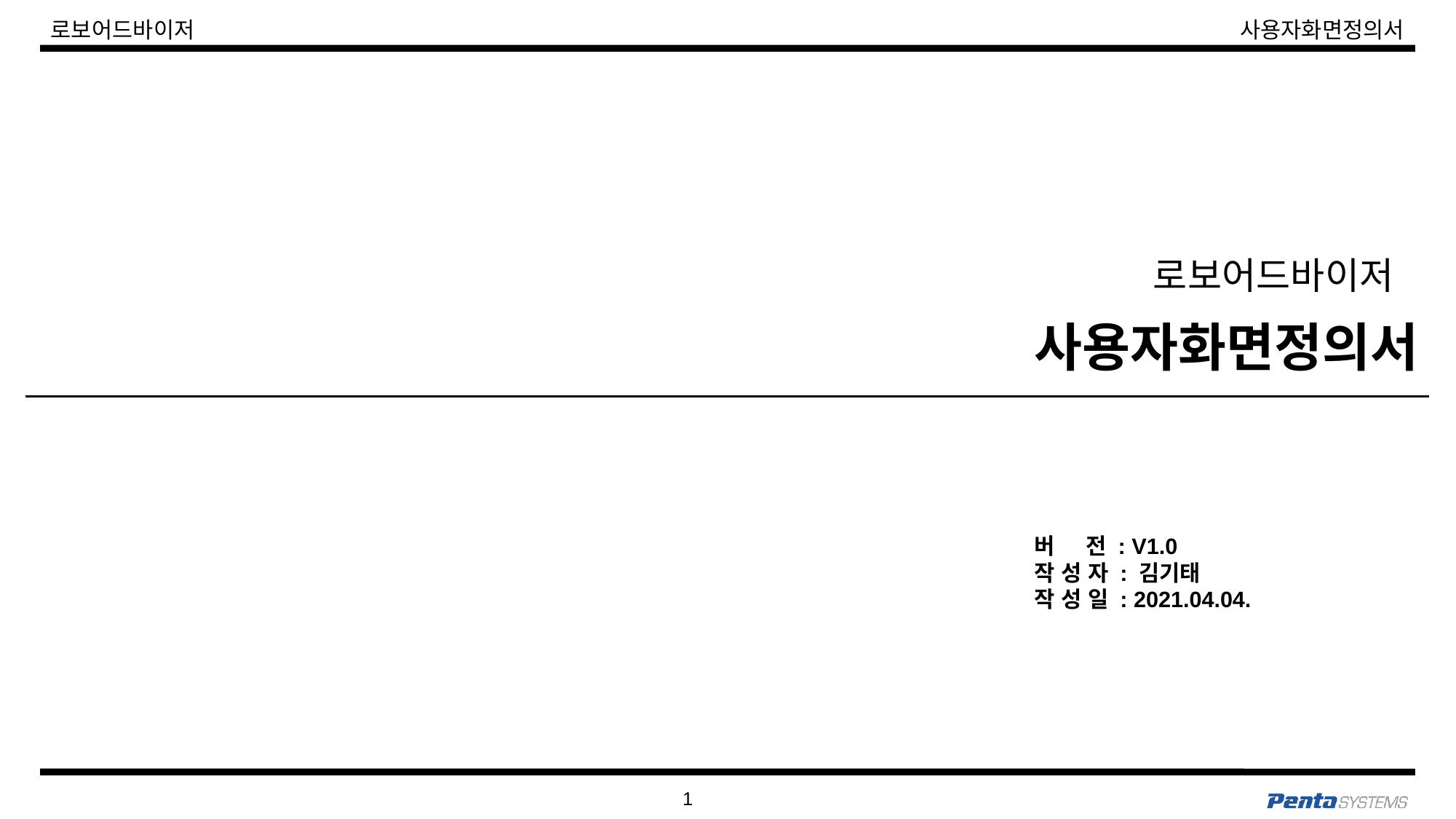

로보어드바이저
사용자화면정의서
버     전 : V1.0
작 성 자 : 김기태
작 성 일 : 2021.04.04.